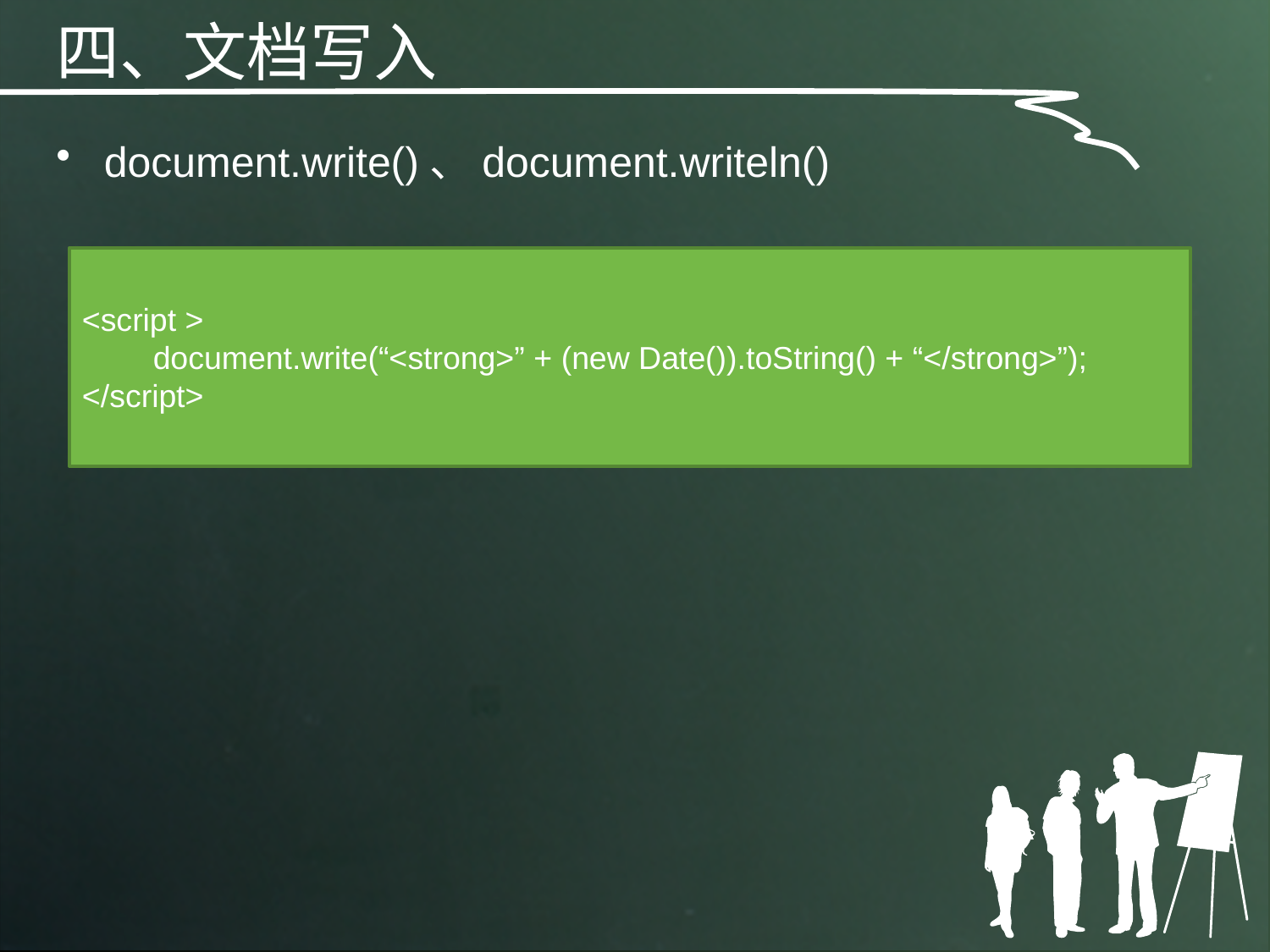

四、文档写入

document.write()、document.writeln()
<script >
        document.write(“<strong>” + (new Date()).toString() + “</strong>”);
</script>